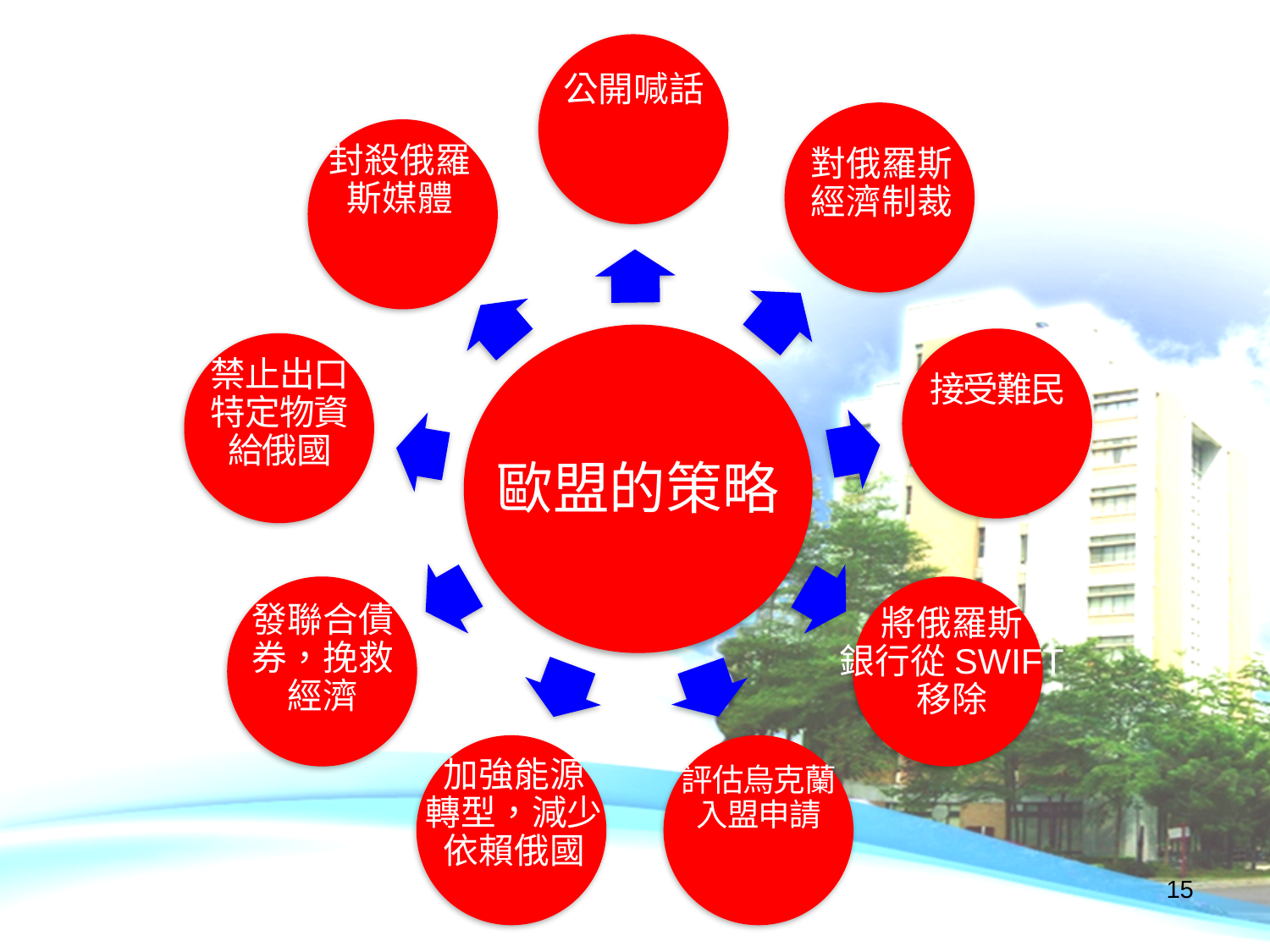

21st Century
VUCA
Era

Volatile

Uncertain

Complex

公開喊話
封殺俄羅
斯媒體
對俄羅斯
經濟制裁
禁止出口
特定物資
給俄國
接受難民
歐盟的策略
發聯合債
券，挽救
經濟
將俄羅斯
銀行從SWIFT
移除
加強能源
轉型，減少
依賴俄國
評估烏克蘭
入盟申請
15